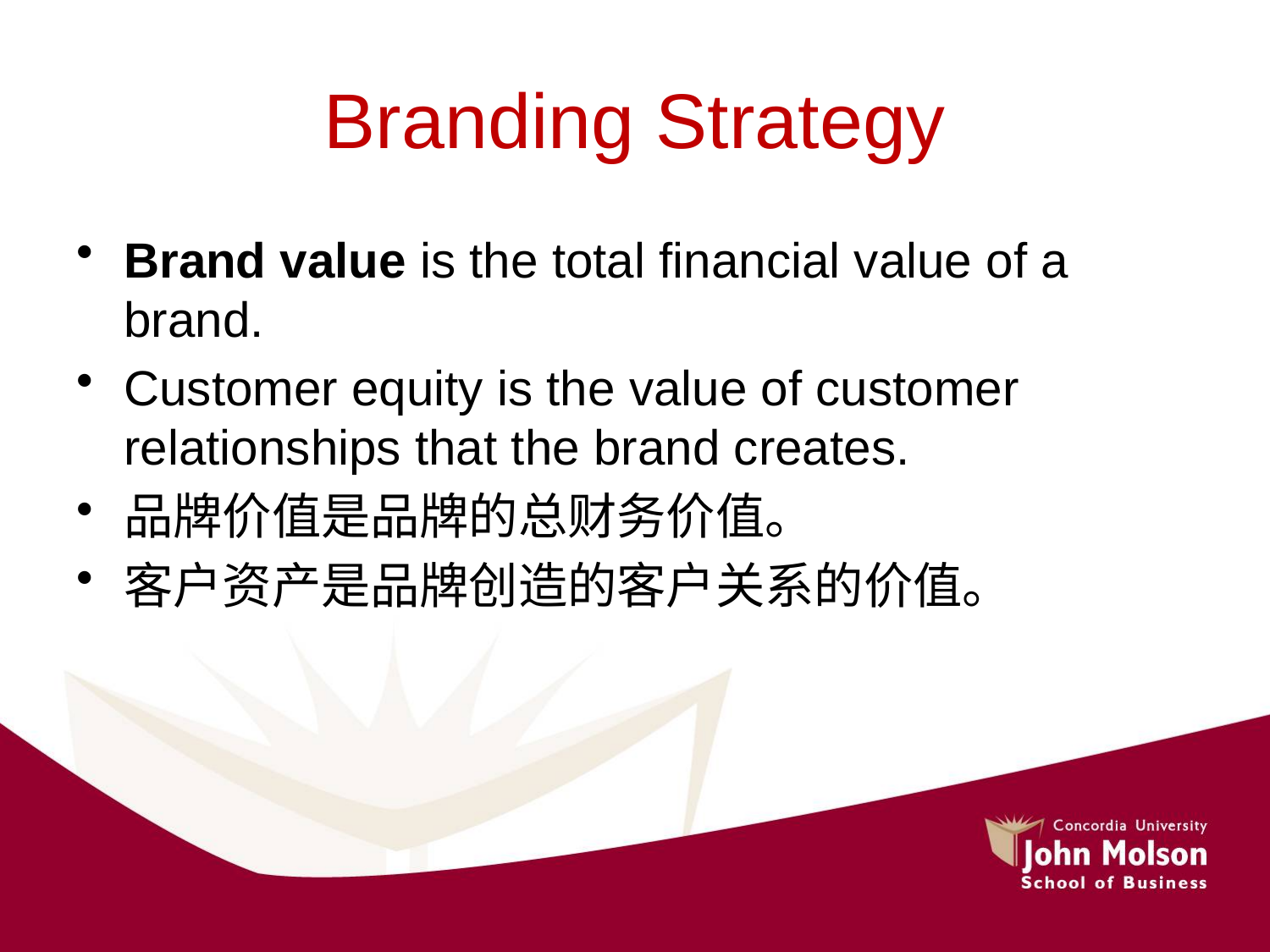

# Branding Strategy
Brand value is the total financial value of a  brand.
Customer equity is the value of customer relationships that the brand creates.
品牌价值是品牌的总财务价值。
客户资产是品牌创造的客户关系的价值。